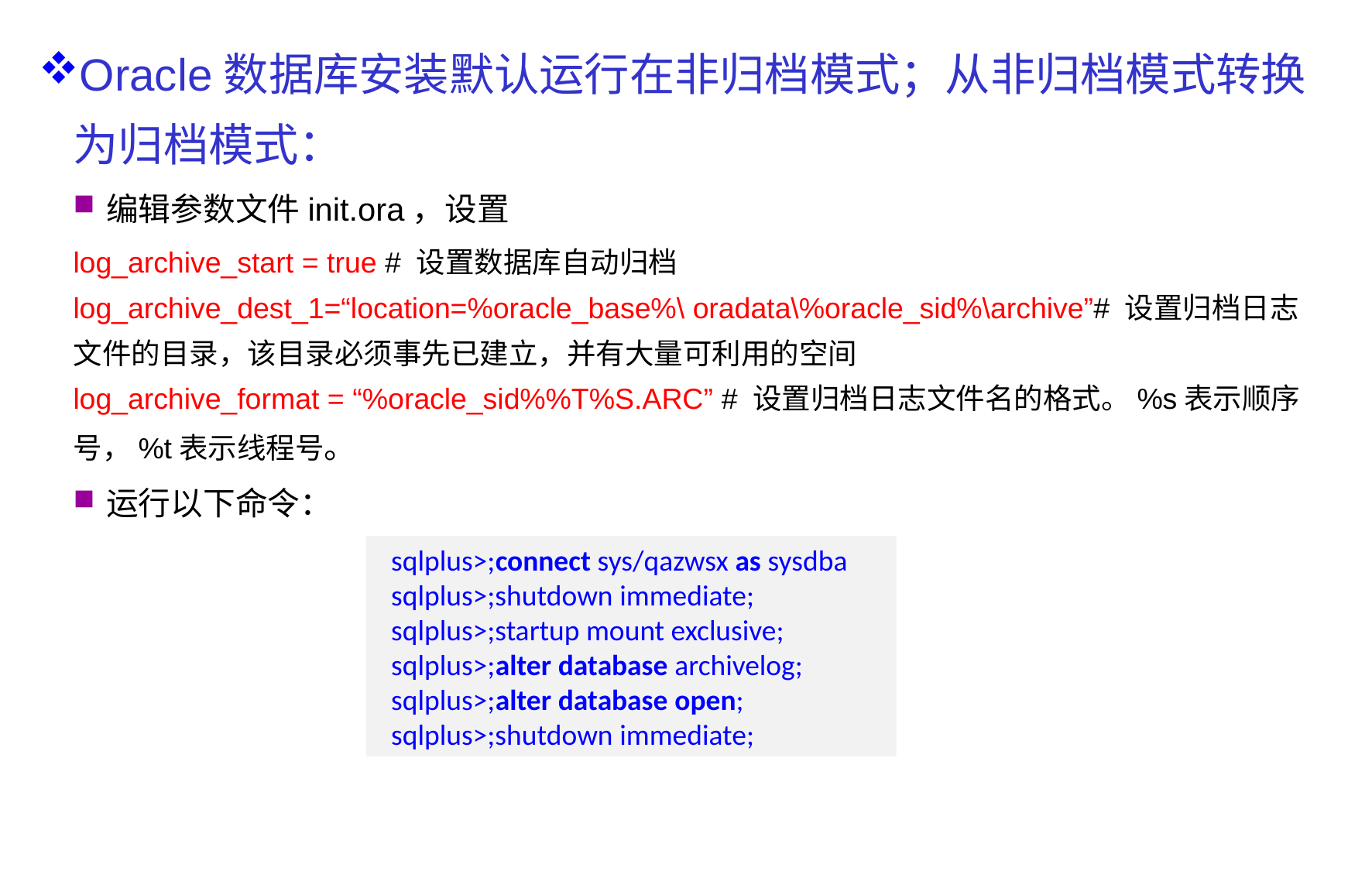

Oracle数据库安装默认运行在非归档模式；从非归档模式转换为归档模式：
编辑参数文件init.ora，设置
log_archive_start = true # 设置数据库自动归档 
log_archive_dest_1=“location=%oracle_base%\ oradata\%oracle_sid%\archive”# 设置归档日志文件的目录，该目录必须事先已建立，并有大量可利用的空间
log_archive_format = “%oracle_sid%%T%S.ARC” # 设置归档日志文件名的格式。%s表示顺序号，%t表示线程号。
运行以下命令：

sqlplus>;connect sys/qazwsx as sysdba
sqlplus>;shutdown immediate;
sqlplus>;startup mount exclusive;
sqlplus>;alter database archivelog;
sqlplus>;alter database open;
sqlplus>;shutdown immediate;
33